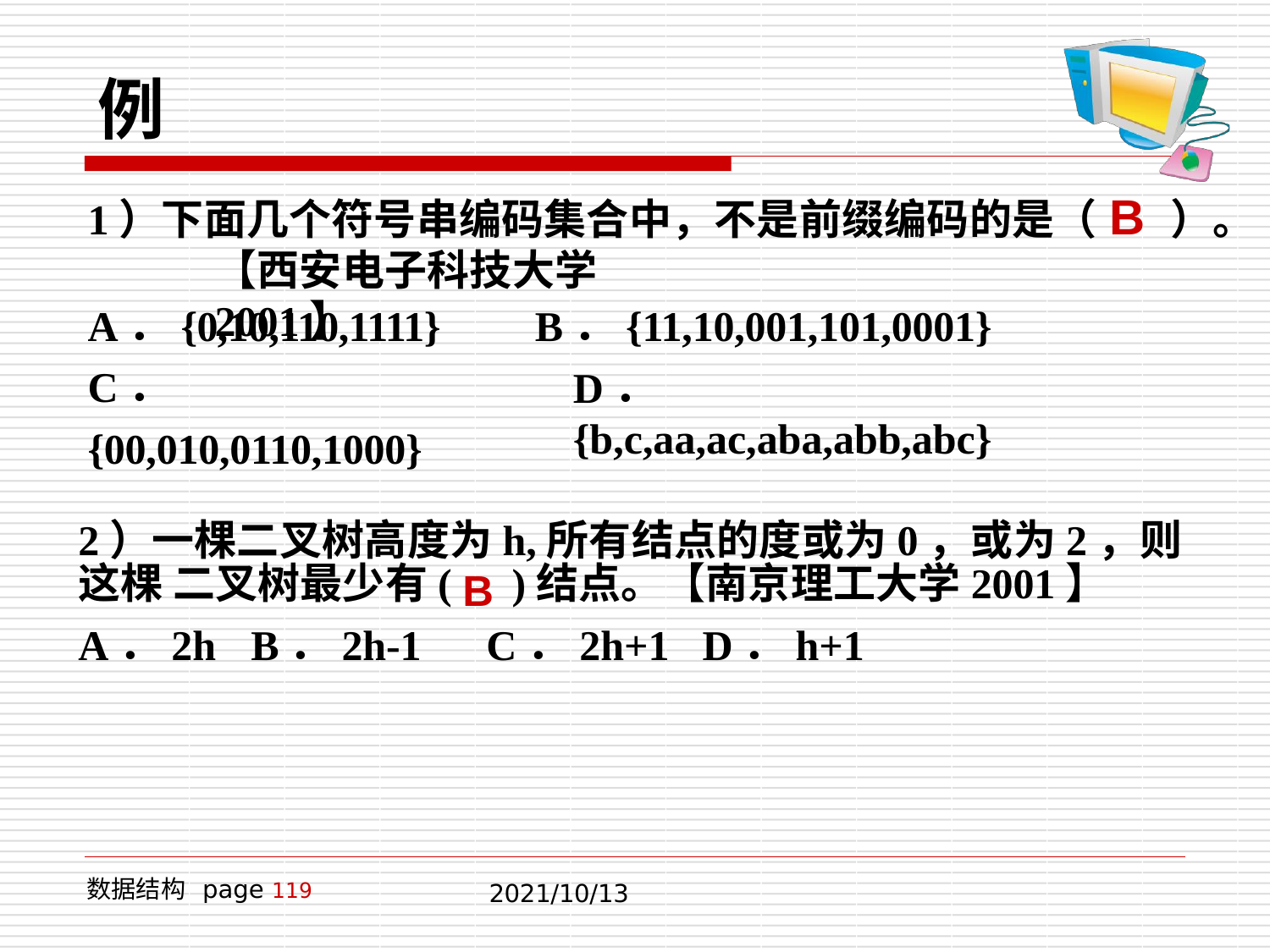

例

# 1）下面几个符号串编码集合中，不是前缀编码的是（	B ）。
【西安电子科技大学2001】
A．{0,10,110,1111}  C．{00,010,0110,1000}
B．{11,10,001,101,0001}
D．{b,c,aa,ac,aba,abb,abc}
2）一棵二叉树高度为h,所有结点的度或为0，或为2，则这棵 二叉树最少有( B )结点。【南京理工大学2001】
A．2h	B．2h-1	C．2h+1	D．h+1

数据结构 page 119
2021/10/13